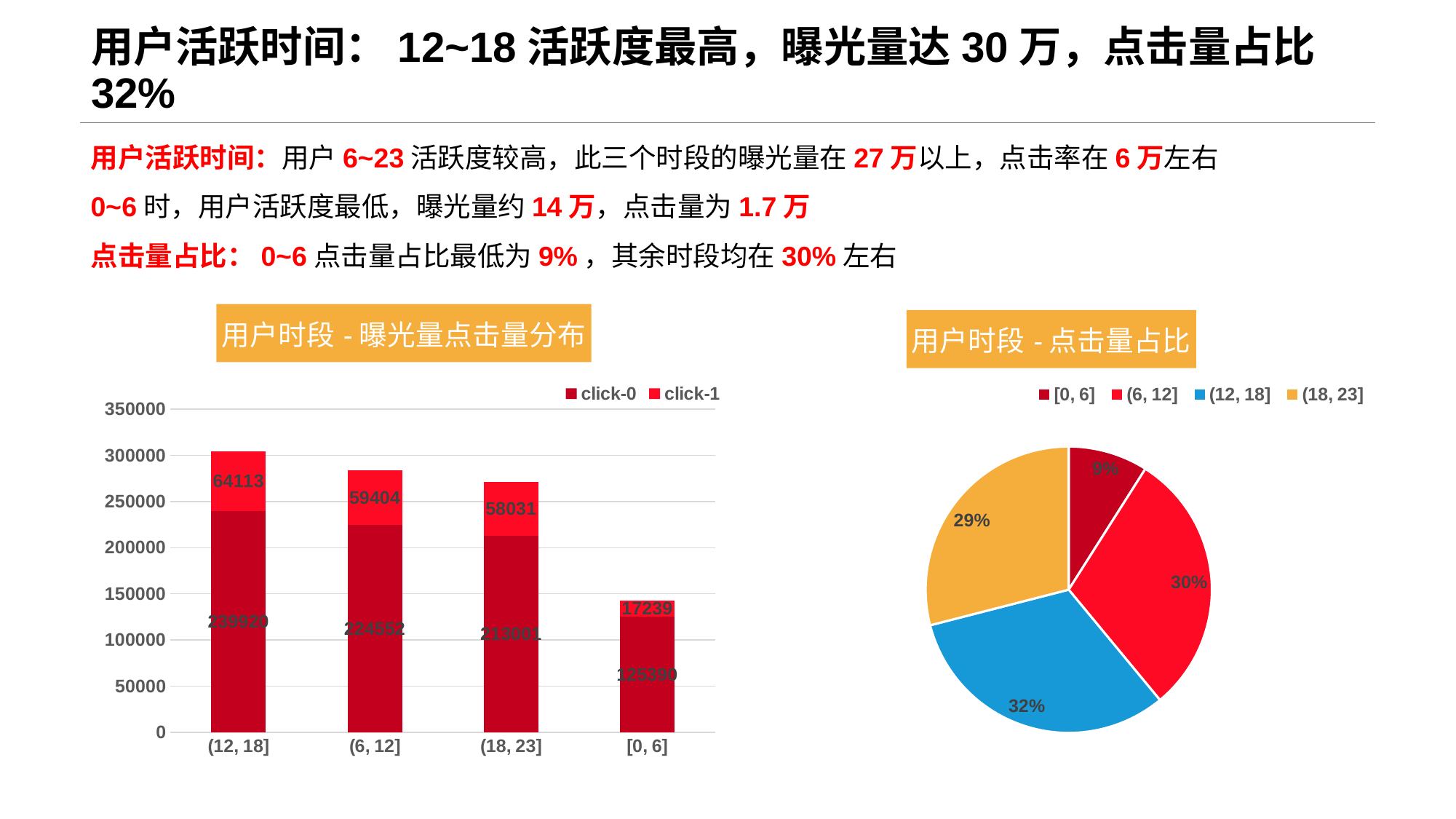

# 用户活跃时间：12~18活跃度最高，曝光量达30万，点击量占比32%
用户活跃时间：用户6~23活跃度较高，此三个时段的曝光量在27万以上，点击率在6万左右
0~6时，用户活跃度最低，曝光量约14万，点击量为1.7万
点击量占比：0~6点击量占比最低为9%，其余时段均在30%左右

### Chart: 用户时段-曝光量点击量分布

| Category | click-0 | click-1 |
|---|---|---|
| (12, 18] | 239920.0 | 64113.0 |
| (6, 12] | 224552.0 | 59404.0 |
| (18, 23] | 213001.0 | 58031.0 |
| [0, 6] | 125390.0 | 17239.0 |

### Chart: 用户时段-点击量占比

| Category | 点击量占比 |
|---|---|
| [0, 6] | 0.09 |
| (6, 12] | 0.3 |
| (12, 18] | 0.32 |
| (18, 23] | 0.29 |